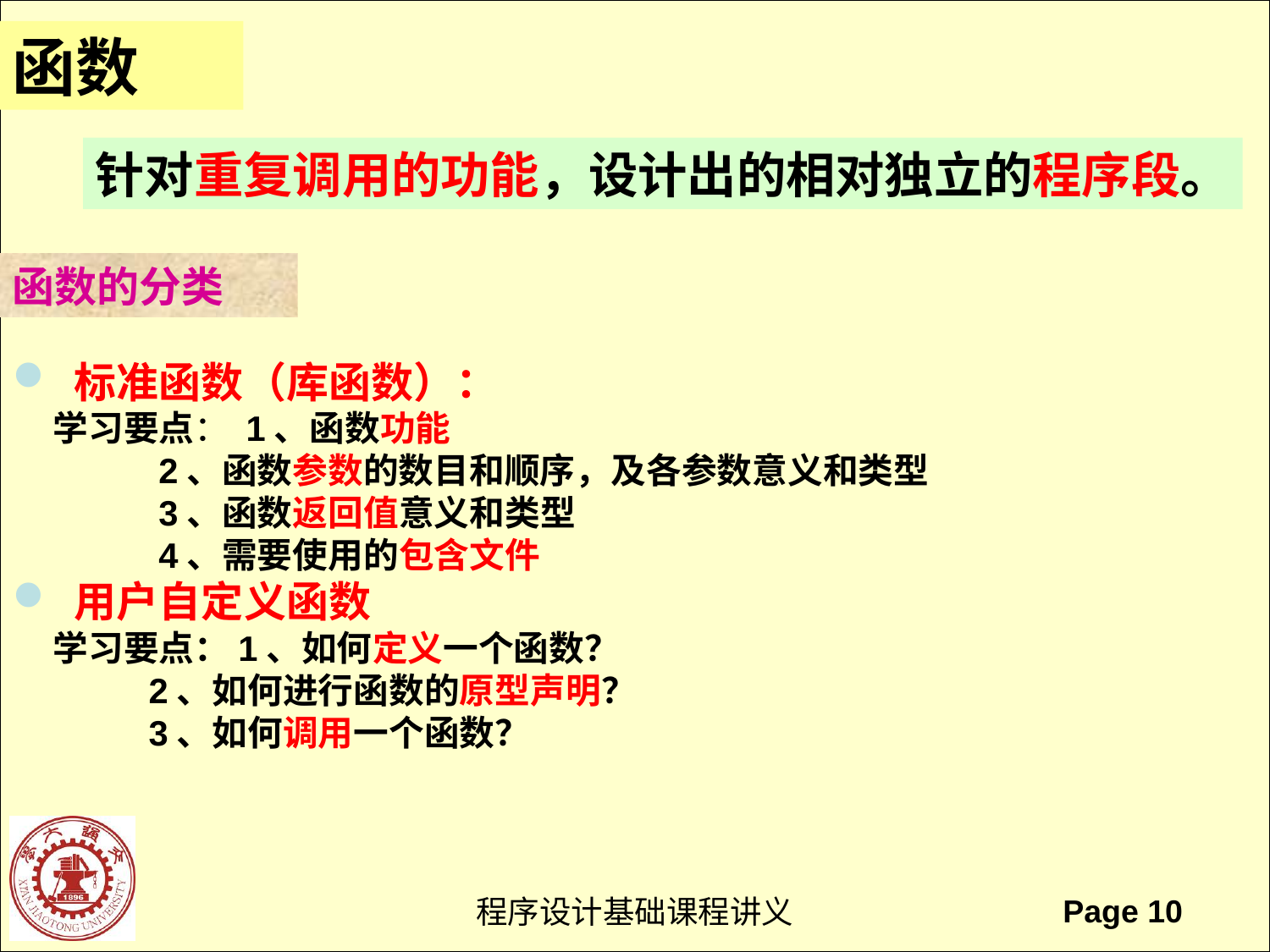

函数
针对重复调用的功能，设计出的相对独立的程序段。
函数的分类
 标准函数（库函数）：
    学习要点： 1、函数功能
               2、函数参数的数目和顺序，及各参数意义和类型
               3、函数返回值意义和类型
               4、需要使用的包含文件
 用户自定义函数
    学习要点：1、如何定义一个函数？
              2、如何进行函数的原型声明？
              3、如何调用一个函数？